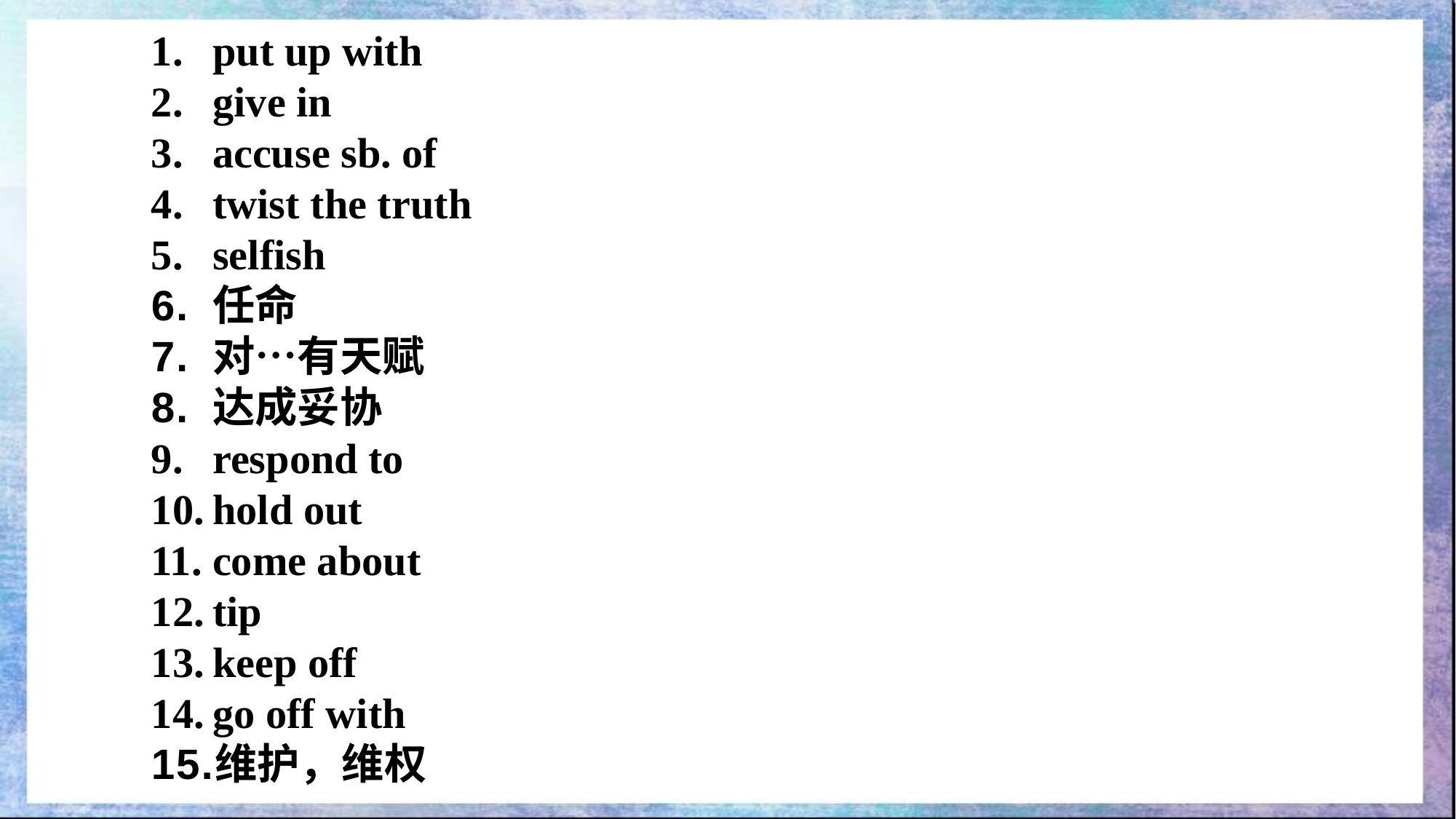

put up with
give in
accuse sb. of
twist the truth
selfish
任命
对…有天赋
达成妥协
respond to
hold out
come about
tip
keep off
go off with
维护，维权